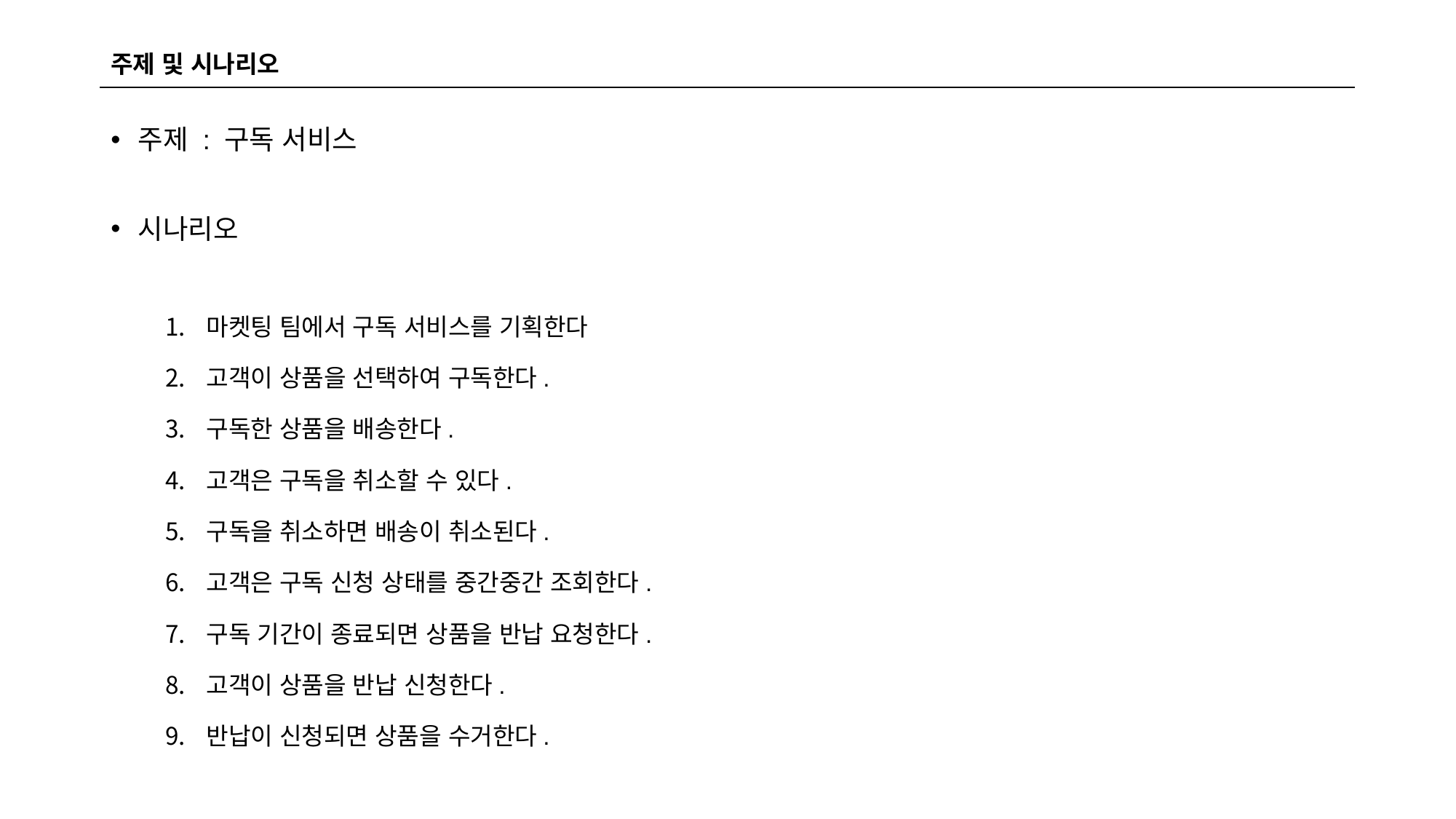

# 주제 및 시나리오
주제 : 구독 서비스

시나리오

마켓팅 팀에서 구독 서비스를 기획한다
고객이 상품을 선택하여 구독한다.
구독한 상품을 배송한다.
고객은 구독을 취소할 수 있다.
구독을 취소하면 배송이 취소된다.
고객은 구독 신청 상태를 중간중간 조회한다.
구독 기간이 종료되면 상품을 반납 요청한다.
고객이 상품을 반납 신청한다.
반납이 신청되면 상품을 수거한다.